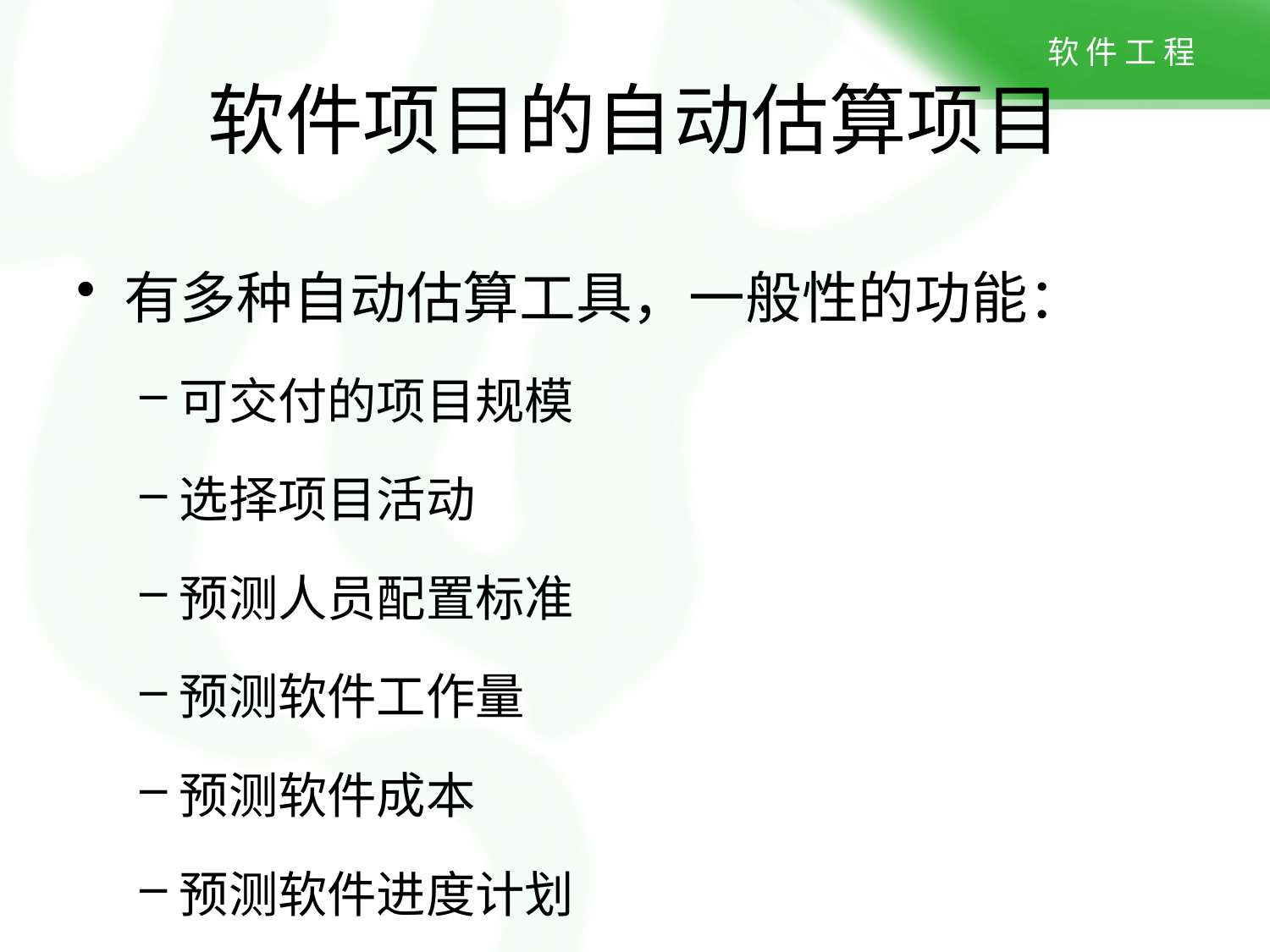

# 软件项目的自动估算项目
有多种自动估算工具，一般性的功能：
可交付的项目规模
选择项目活动
预测人员配置标准
预测软件工作量
预测软件成本
预测软件进度计划